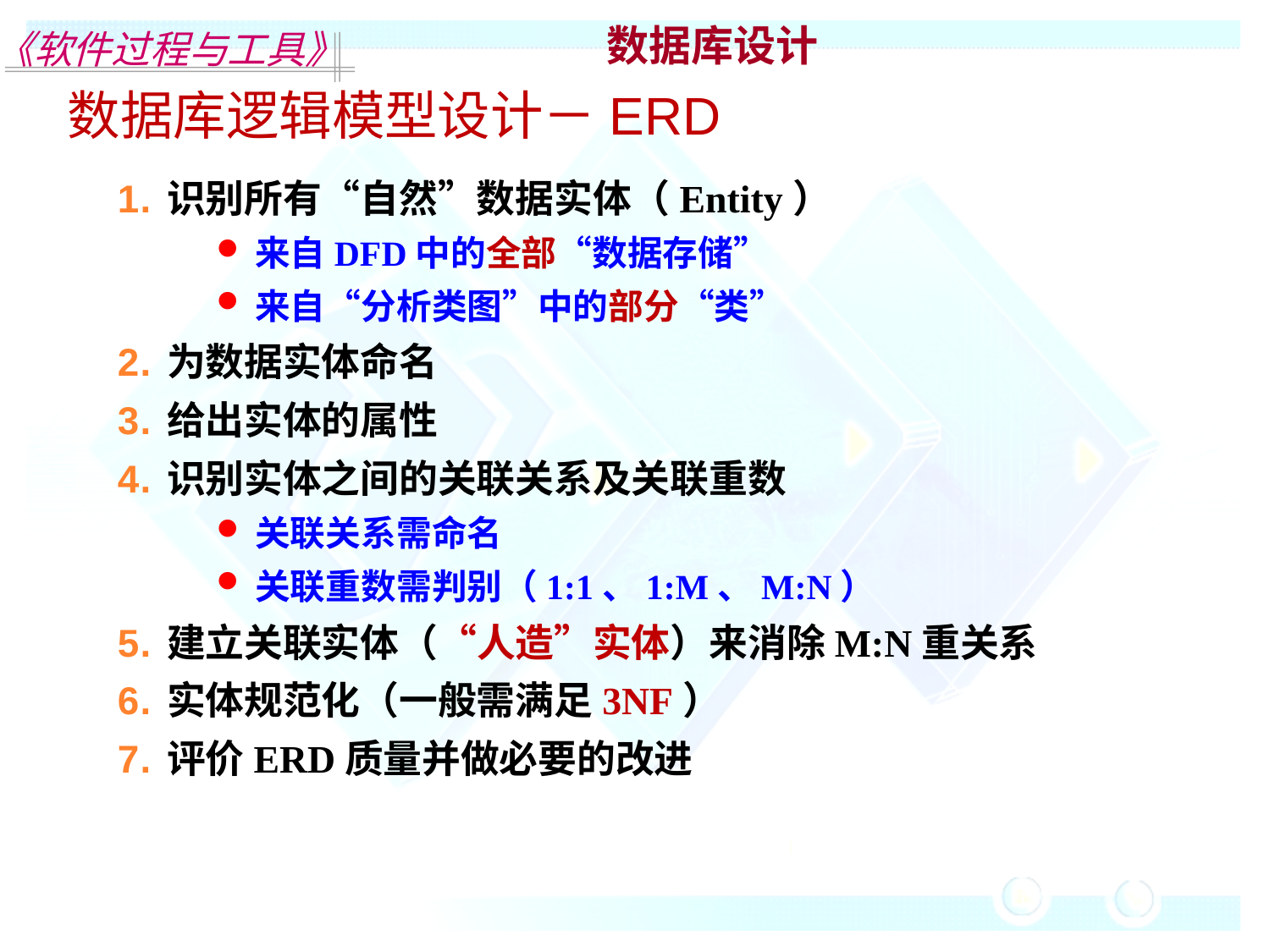

数据库设计
数据库逻辑模型设计－ERD
识别所有“自然”数据实体（Entity）
来自DFD中的全部“数据存储”
来自“分析类图”中的部分“类”
为数据实体命名
给出实体的属性
识别实体之间的关联关系及关联重数
关联关系需命名
关联重数需判别（1:1、1:M、M:N）
建立关联实体（“人造”实体）来消除M:N重关系
实体规范化（一般需满足3NF）
评价ERD质量并做必要的改进